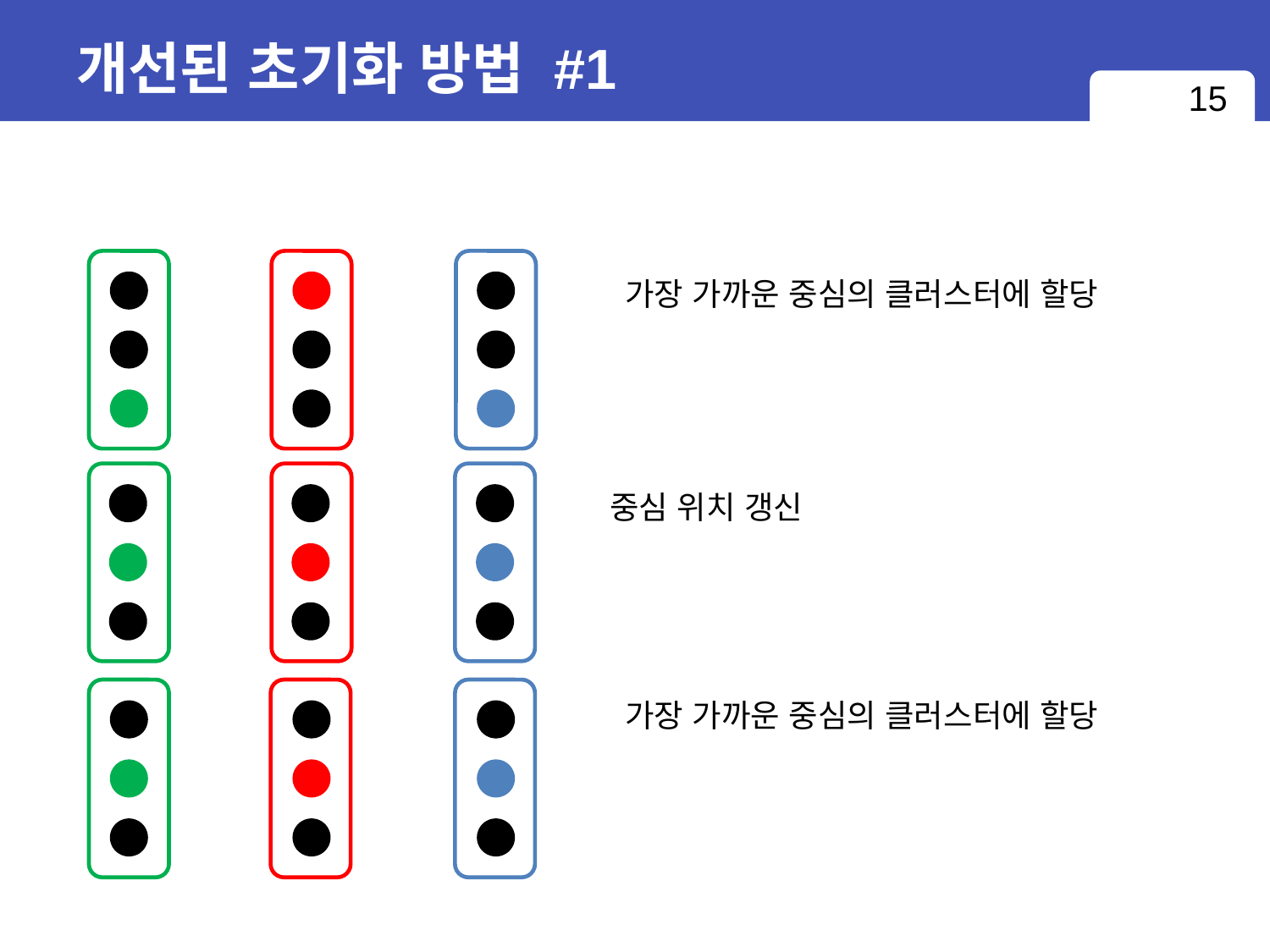

# 개선된 초기화 방법 #1
15

가장 가까운 중심의 클러스터에 할당

중심 위치 갱신

가장 가까운 중심의 클러스터에 할당